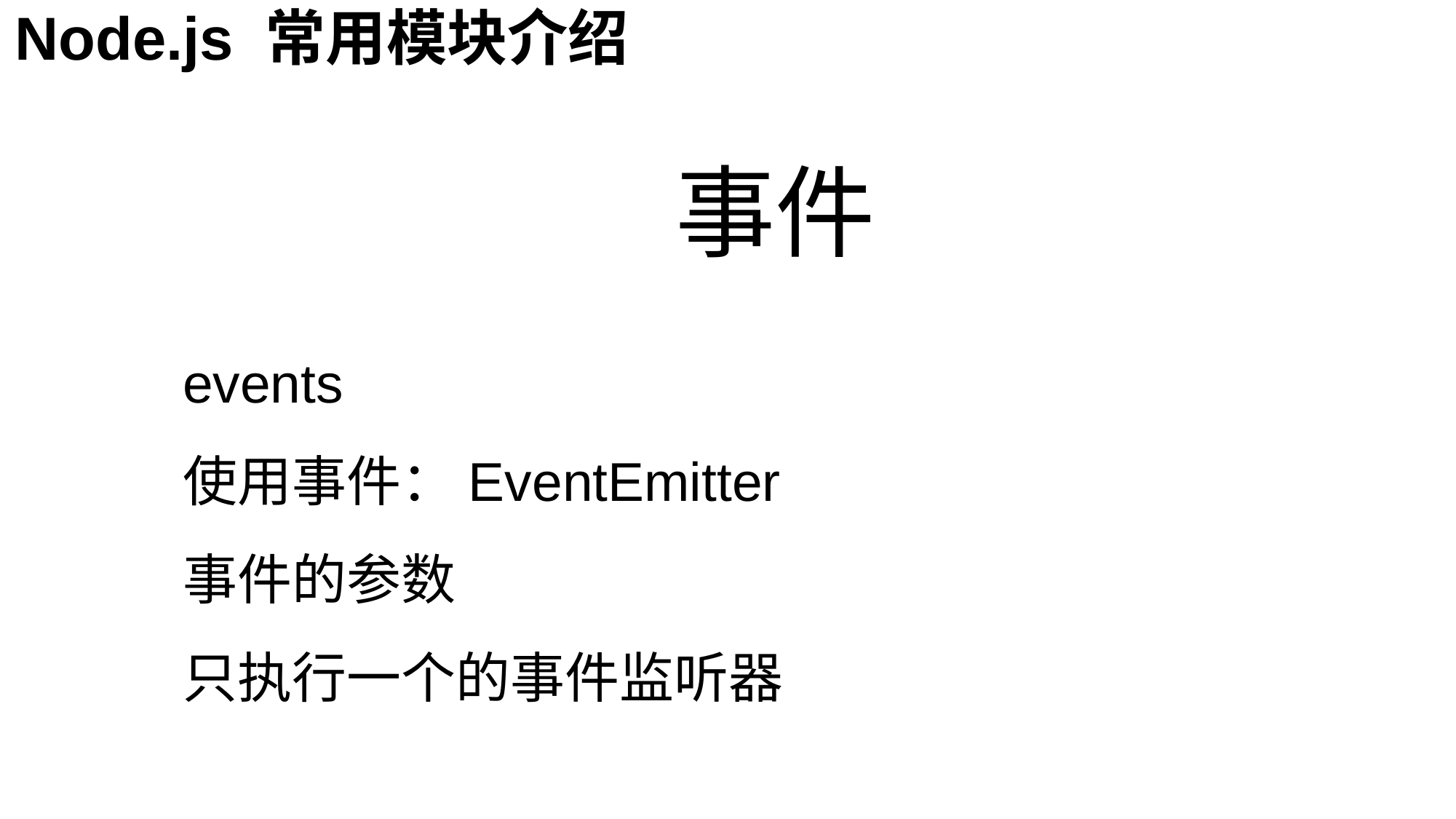

# Node.js 常用模块介绍
事件
events
使用事件：EventEmitter
事件的参数
只执行一个的事件监听器